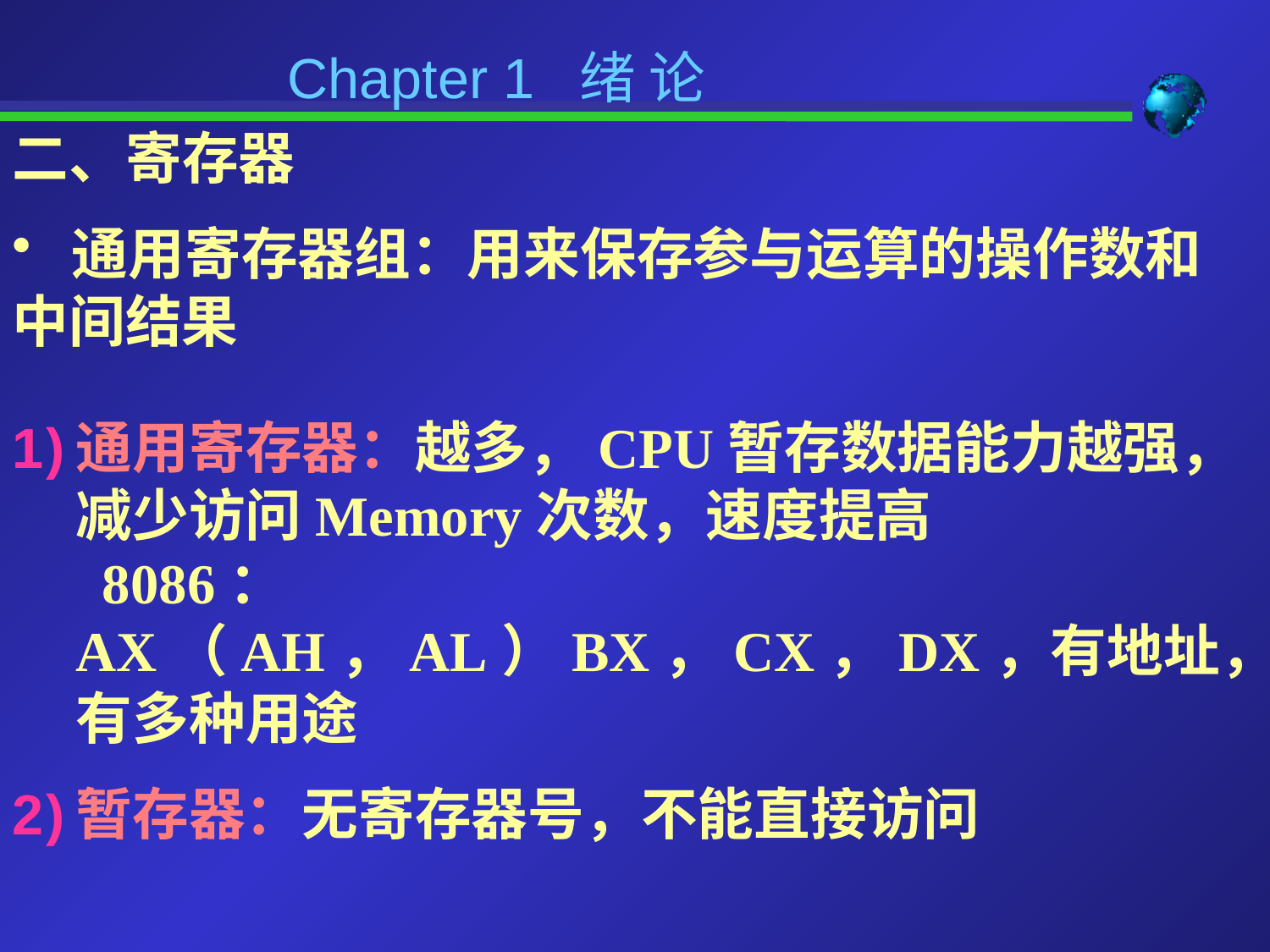

Chapter 1  绪 论
二、寄存器
  通用寄存器组：用来保存参与运算的操作数和中间结果
通用寄存器：越多，CPU暂存数据能力越强，减少访问Memory次数，速度提高
 8086：AX（AH，AL）BX，CX，DX，有地址，有多种用途
暂存器：无寄存器号，不能直接访问